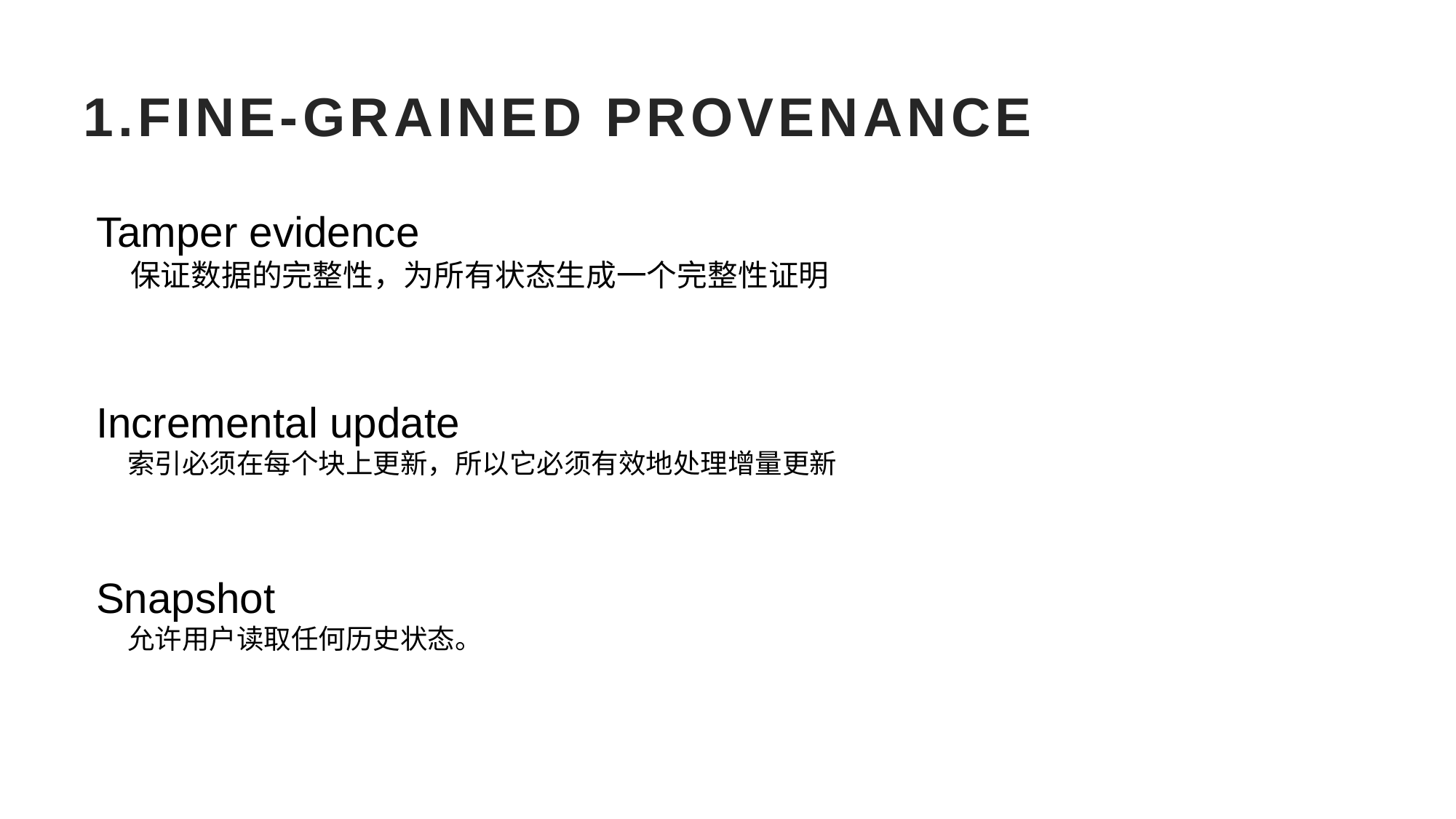

# 1.FINE-GRAINED PROVENANCE
Tamper evidence
    保证数据的完整性，为所有状态生成一个完整性证明
Incremental update
    索引必须在每个块上更新，所以它必须有效地处理增量更新
Snapshot
    允许用户读取任何历史状态。